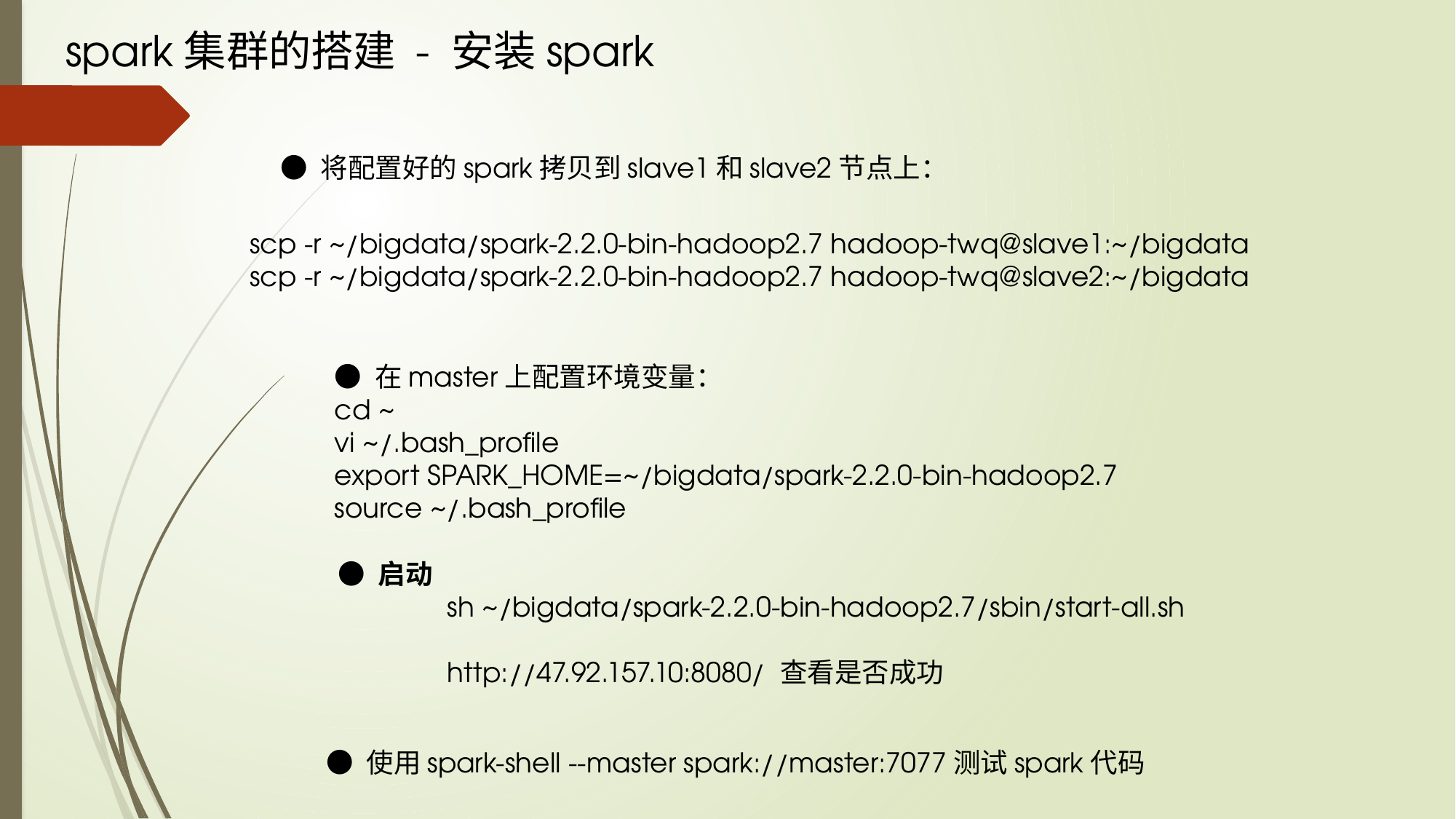

spark集群的搭建 - 安装spark
● 将配置好的spark拷贝到slave1和slave2节点上：
scp -r ~/bigdata/spark-2.2.0-bin-hadoop2.7 hadoop-twq@slave1:~/bigdata
scp -r ~/bigdata/spark-2.2.0-bin-hadoop2.7 hadoop-twq@slave2:~/bigdata
● 在master上配置环境变量：
cd ~
vi ~/.bash_profile
export SPARK_HOME=~/bigdata/spark-2.2.0-bin-hadoop2.7
source ~/.bash_profile
● 启动
	sh ~/bigdata/spark-2.2.0-bin-hadoop2.7/sbin/start-all.sh

	http://47.92.157.10:8080/ 查看是否成功
● 使用spark-shell --master spark://master:7077测试spark代码